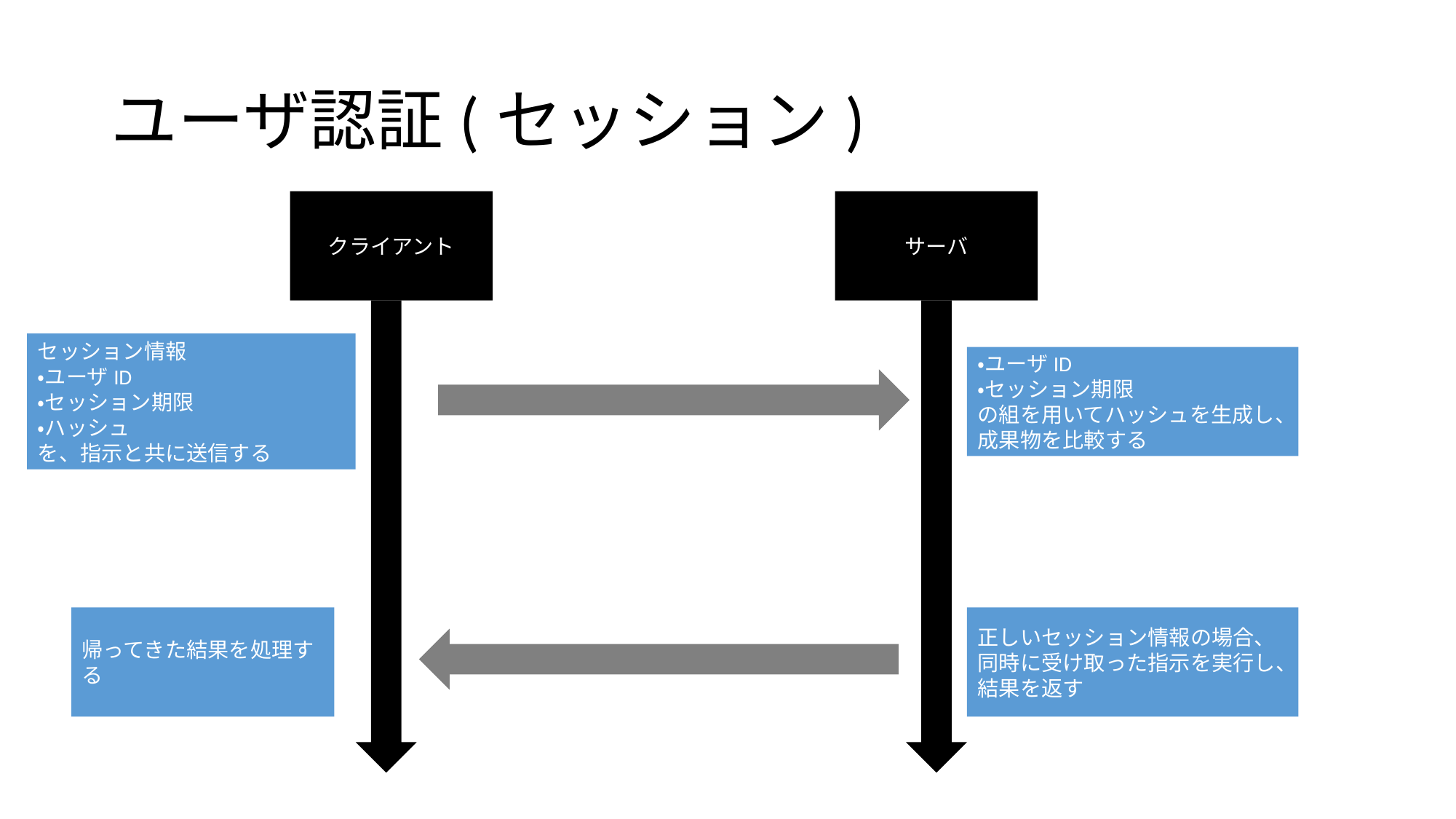

# ユーザ認証(セッション)

クライアント
サーバ

セッション情報
・ユーザID
・セッション期限
・ハッシュ
を、指示と共に送信する
・ユーザID
・セッション期限
の組を用いてハッシュを生成し、
成果物を比較する

帰ってきた結果を処理する
正しいセッション情報の場合、
同時に受け取った指示を実行し、
結果を返す